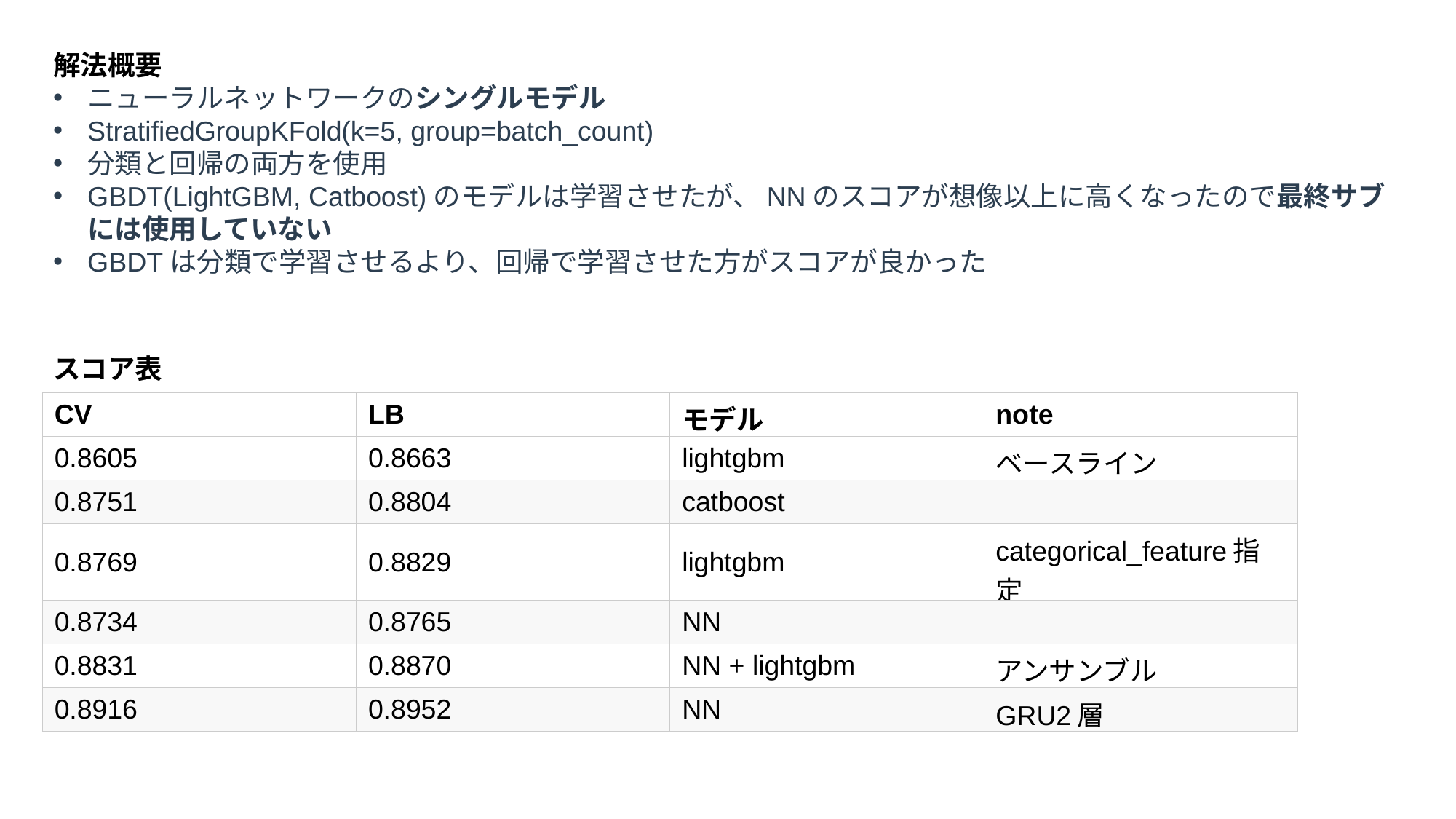

解法概要
ニューラルネットワークのシングルモデル
StratifiedGroupKFold(k=5, group=batch_count)
分類と回帰の両方を使用
GBDT(LightGBM, Catboost)のモデルは学習させたが、NNのスコアが想像以上に高くなったので最終サブには使用していない
GBDTは分類で学習させるより、回帰で学習させた方がスコアが良かった

スコア表
| CV | LB | モデル | note |
| --- | --- | --- | --- |
| 0.8605 | 0.8663 | lightgbm | ベースライン |
| 0.8751 | 0.8804 | catboost |  |
| 0.8769 | 0.8829 | lightgbm | categorical\_feature指定 |
| 0.8734 | 0.8765 | NN |  |
| 0.8831 | 0.8870 | NN + lightgbm | アンサンブル |
| 0.8916 | 0.8952 | NN | GRU2層 |